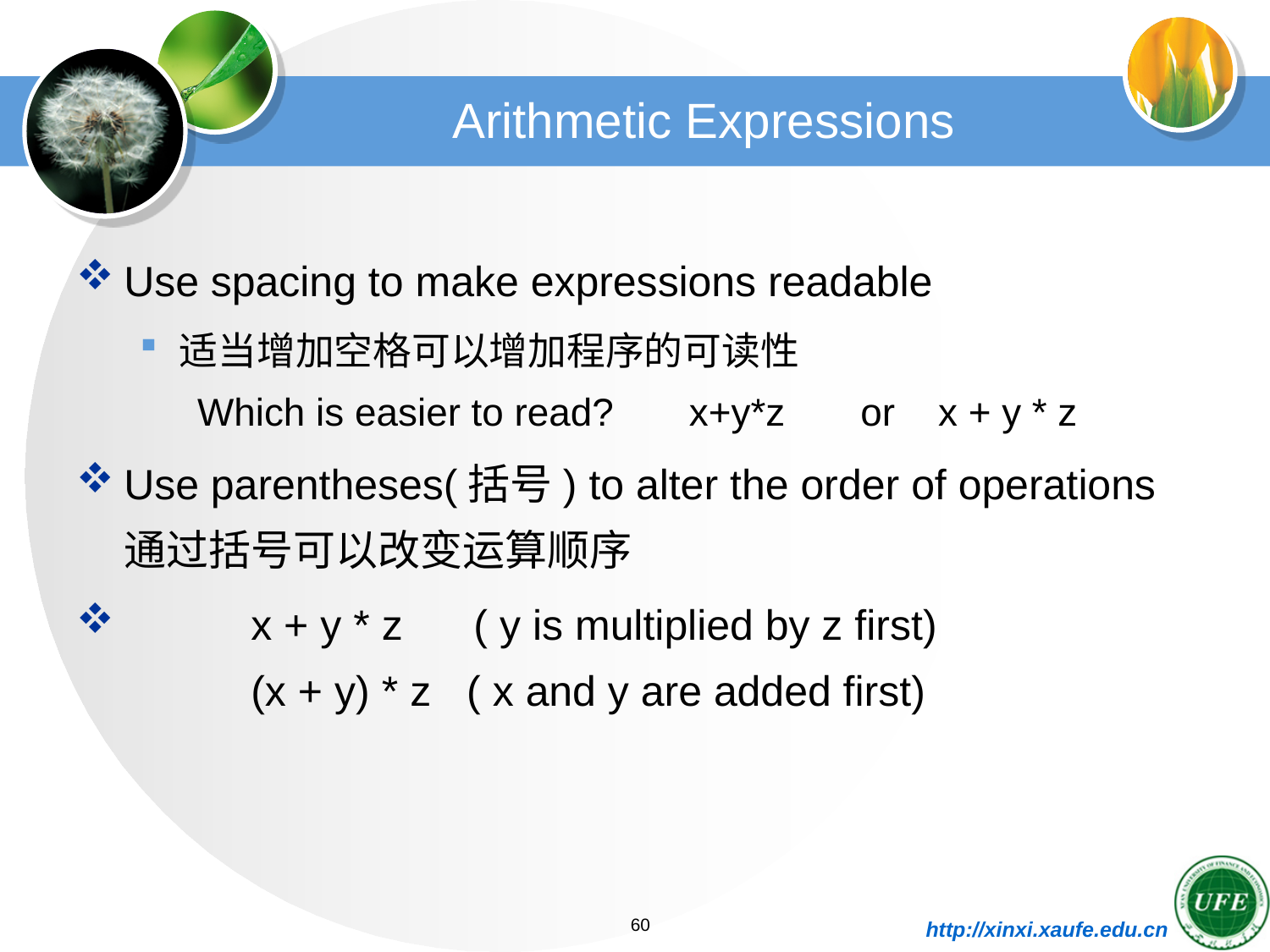

# Arithmetic Expressions
Use spacing to make expressions readable
适当增加空格可以增加程序的可读性
 Which is easier to read?       x+y*z       or    x + y * z
Use parentheses(括号) to alter the order of operations 通过括号可以改变运算顺序
  	x + y * z      ( y is multiplied by z first)
	(x + y) * z   ( x and y are added first)
60
http://xinxi.xaufe.edu.cn